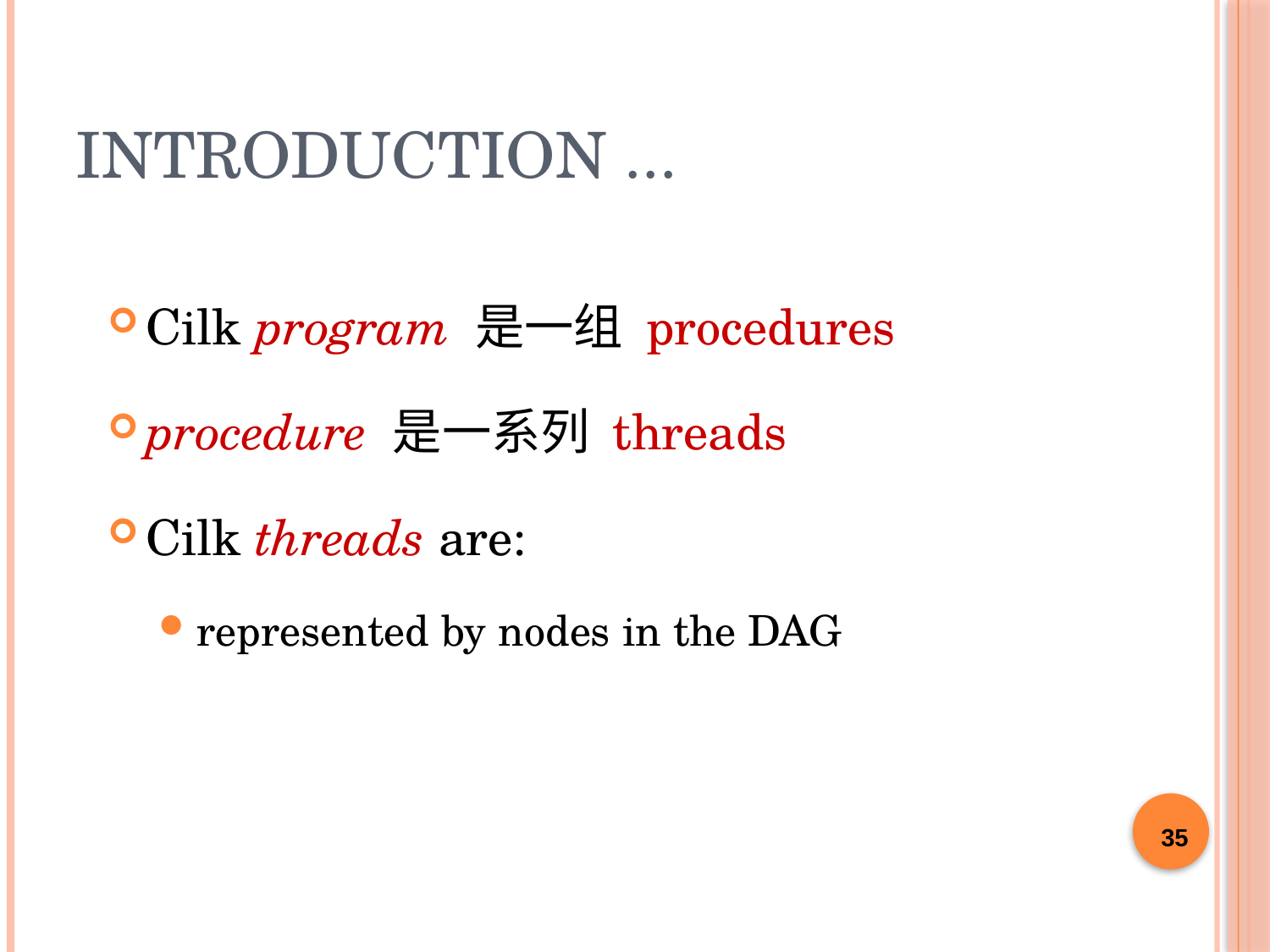

# Introduction ...
Cilk program 是一组 procedures
procedure 是一系列 threads
Cilk threads are:
represented by nodes in the DAG
35